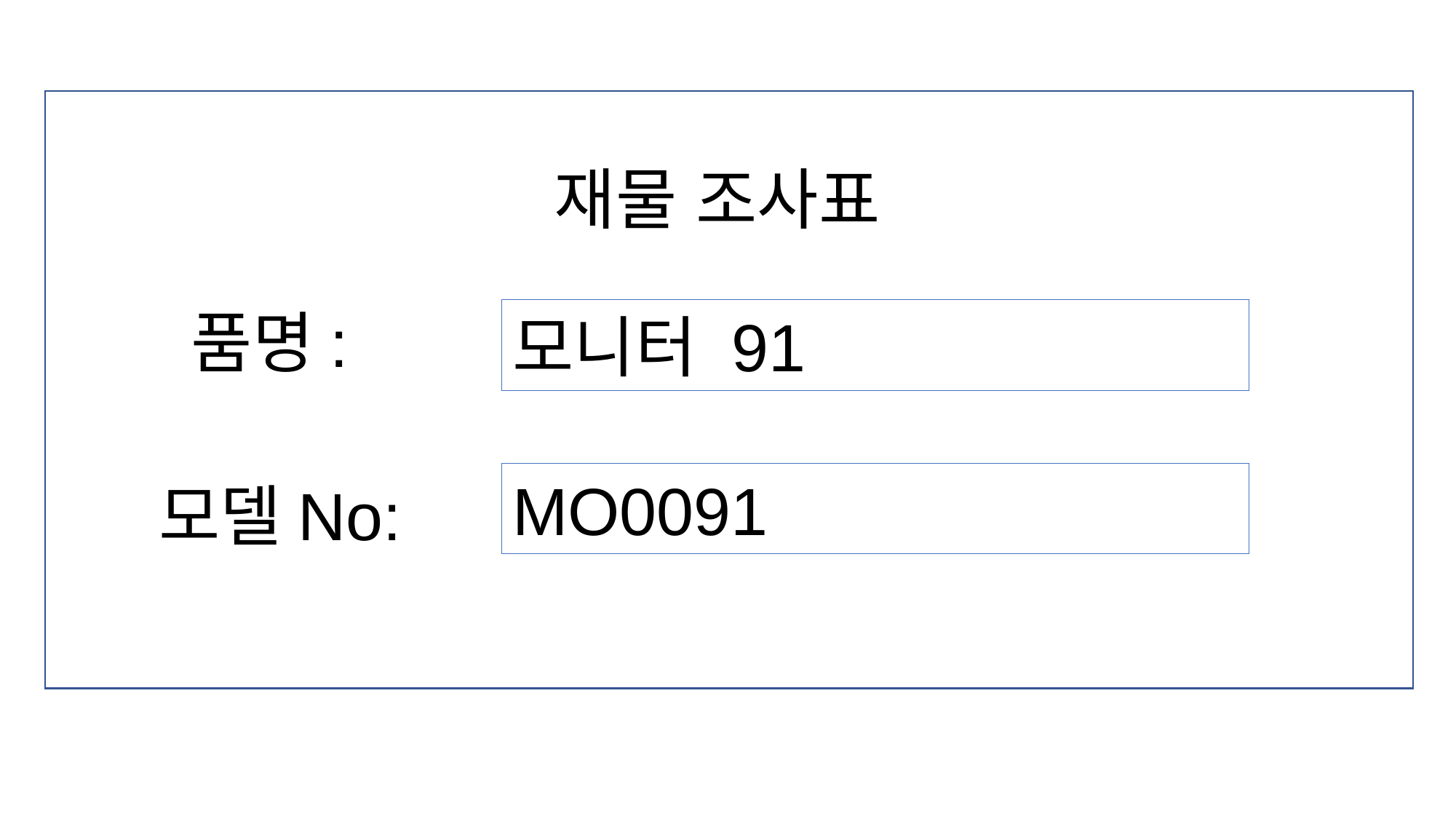

재물 조사표
품명:
모니터 91
MO0091
모델No: